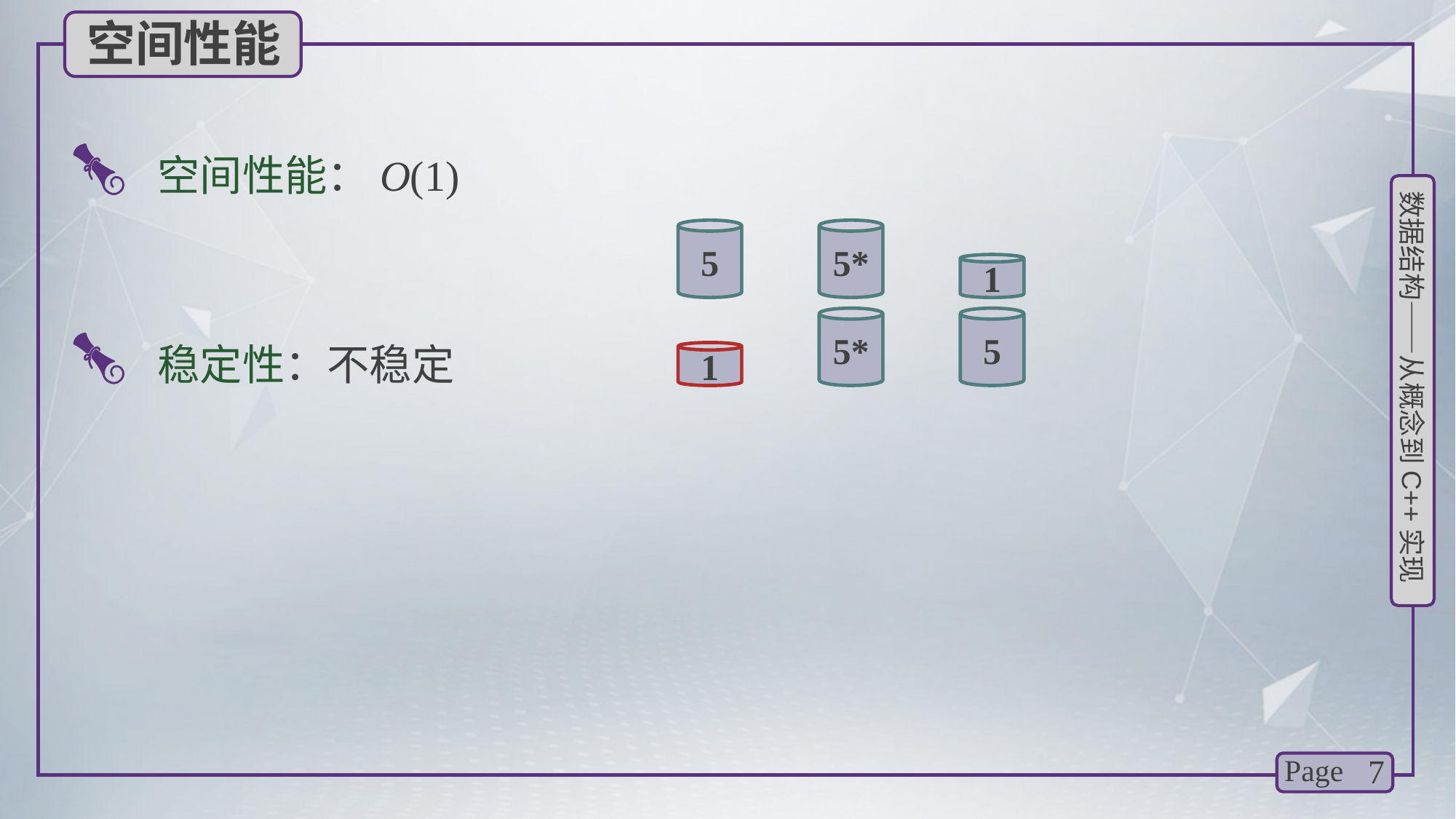

空间性能

 空间性能：O(1)

5
5*
1
5*
5
 稳定性：不稳定

1